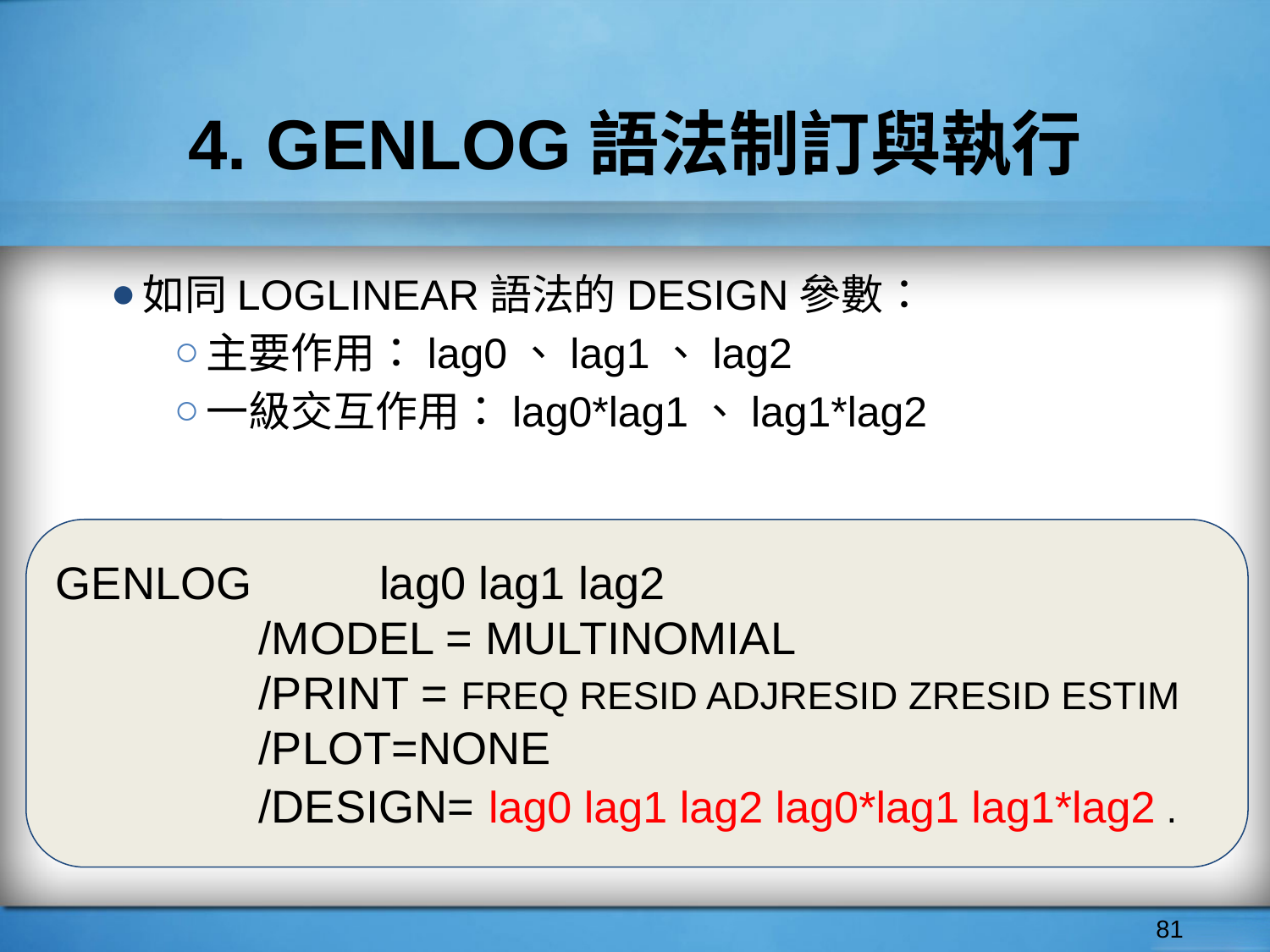

# 4. GENLOG語法制訂與執行
如同LOGLINEAR語法的DESIGN參數：
主要作用：lag0、lag1、lag2
一級交互作用：lag0*lag1、lag1*lag2
GENLOG          lag0 lag1 lag2
                /MODEL = MULTINOMIAL
                /PRINT = FREQ RESID ADJRESID ZRESID ESTIM
                /PLOT=NONE
                /DESIGN= lag0 lag1 lag2 lag0*lag1 lag1*lag2 .
81